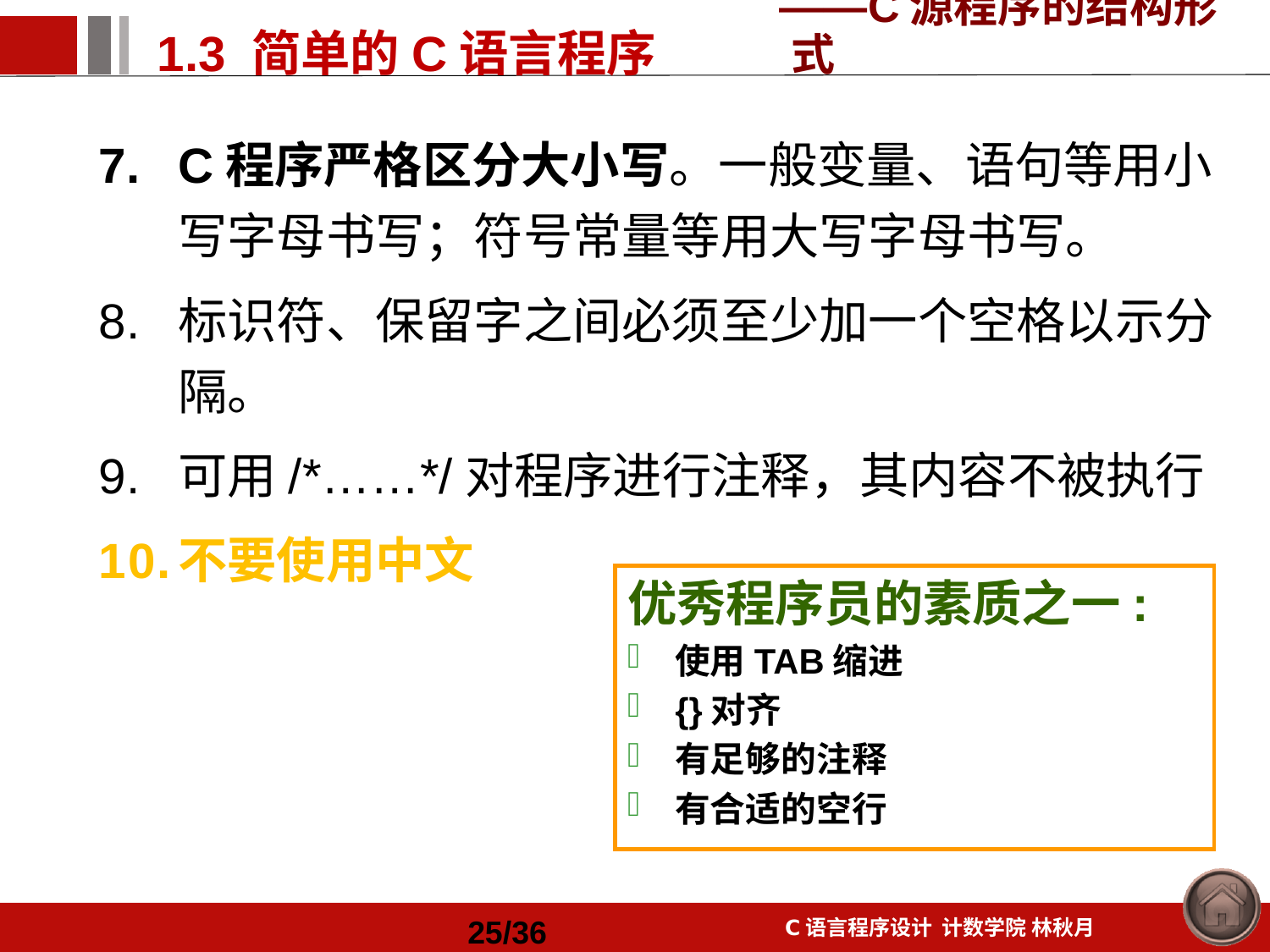

——C源程序的结构形式
C程序严格区分大小写。一般变量、语句等用小写字母书写；符号常量等用大写字母书写。
标识符、保留字之间必须至少加一个空格以示分隔。
可用/*……*/对程序进行注释，其内容不被执行
不要使用中文
优秀程序员的素质之一:
使用TAB缩进
{}对齐
有足够的注释
有合适的空行
25